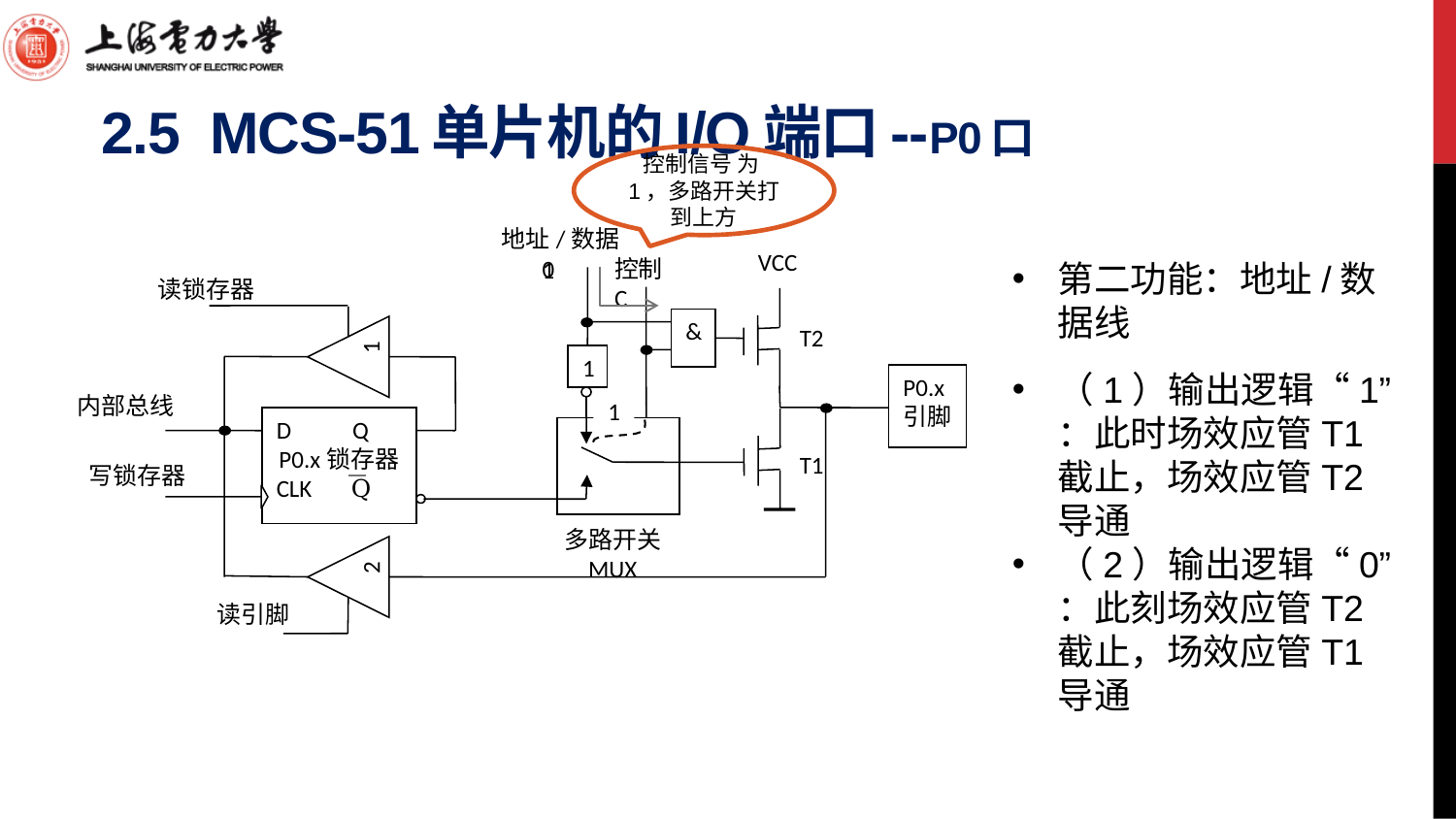

# 2.5  MCS-51单片机的I/O端口--P0口
控制信号 为1，多路开关打到上方
地址/数据
VCC
0
控制C
1
第二功能：地址/数据线
读锁存器

&
T2
1

1

（1）输出逻辑“1” ：此时场效应管T1截止，场效应管T2导通
（2）输出逻辑“0” ：此刻场效应管T2截止，场效应管T1导通
P0.x
引脚
内部总线

1

D           Q
P0.x锁存器
CLK       Q

T1

写锁存器

多路开关 MUX
2

读引脚